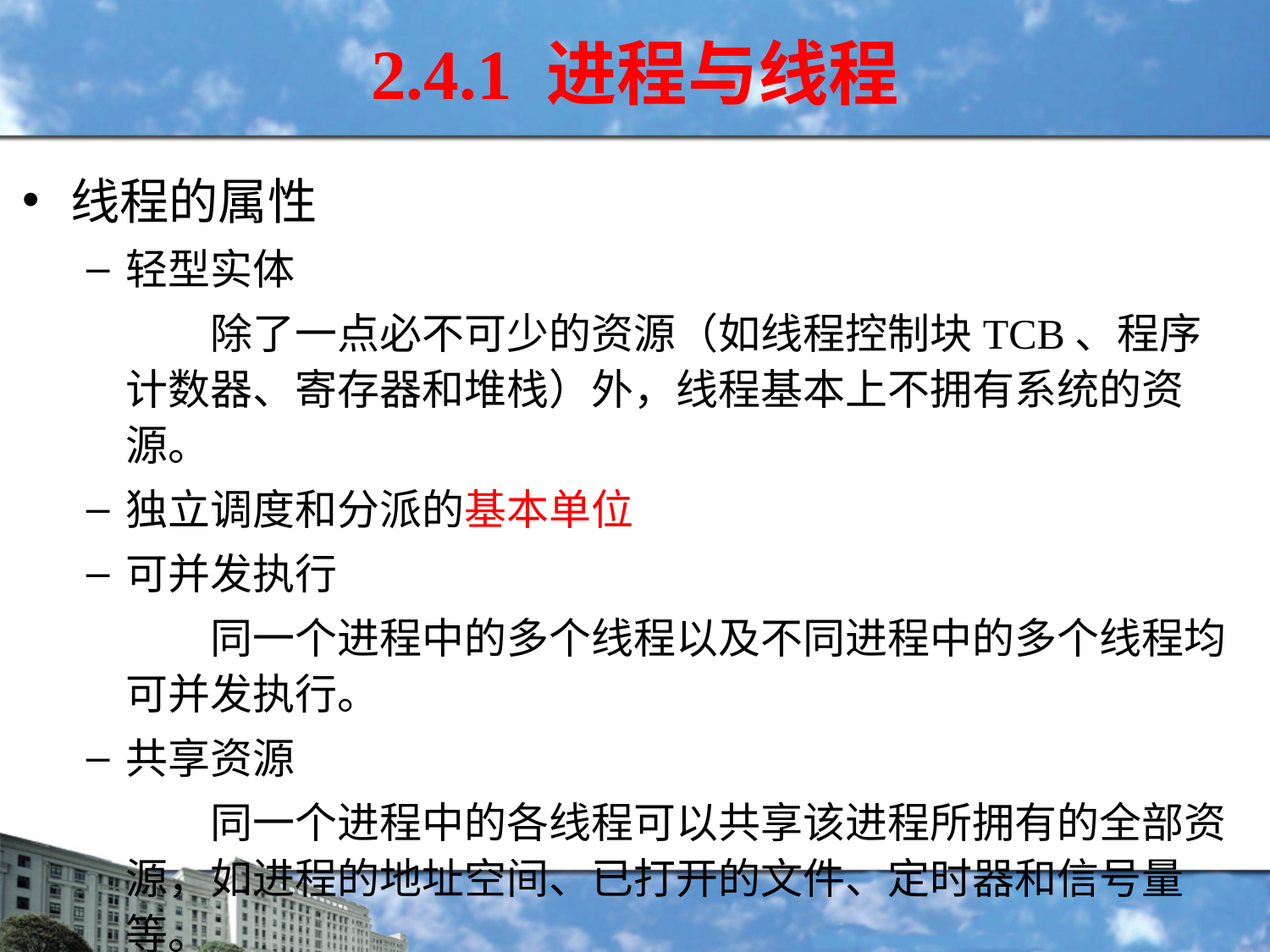

2.4.1 进程与线程
线程的属性
轻型实体
            除了一点必不可少的资源（如线程控制块TCB、程序计数器、寄存器和堆栈）外，线程基本上不拥有系统的资源。
独立调度和分派的基本单位
可并发执行
            同一个进程中的多个线程以及不同进程中的多个线程均可并发执行。
共享资源
            同一个进程中的各线程可以共享该进程所拥有的全部资源，如进程的地址空间、已打开的文件、定时器和信号量等。